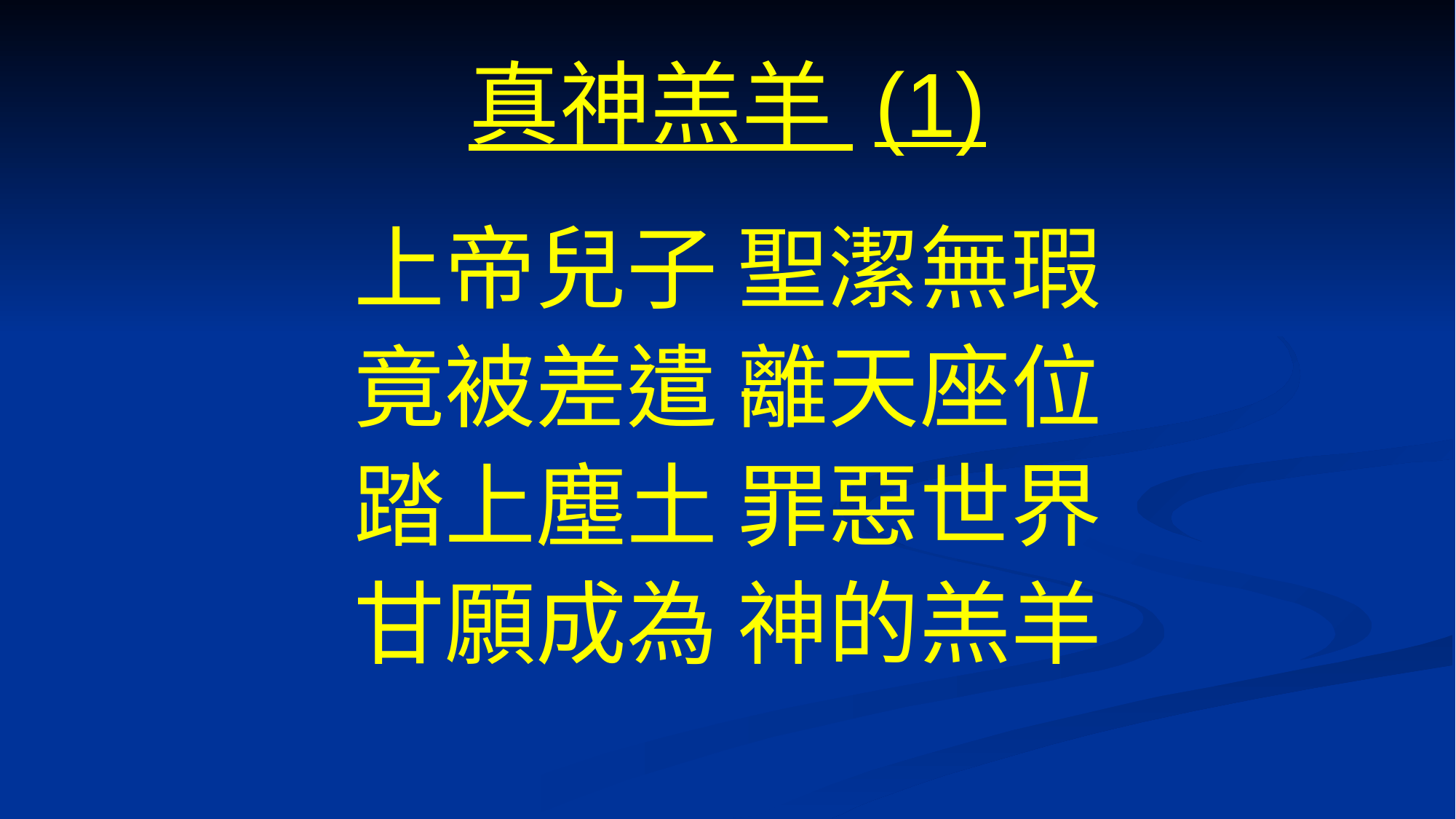

# 真神羔羊 (1)
上帝兒子 聖潔無瑕
竟被差遣 離天座位
踏上塵土 罪惡世界
甘願成為 神的羔羊